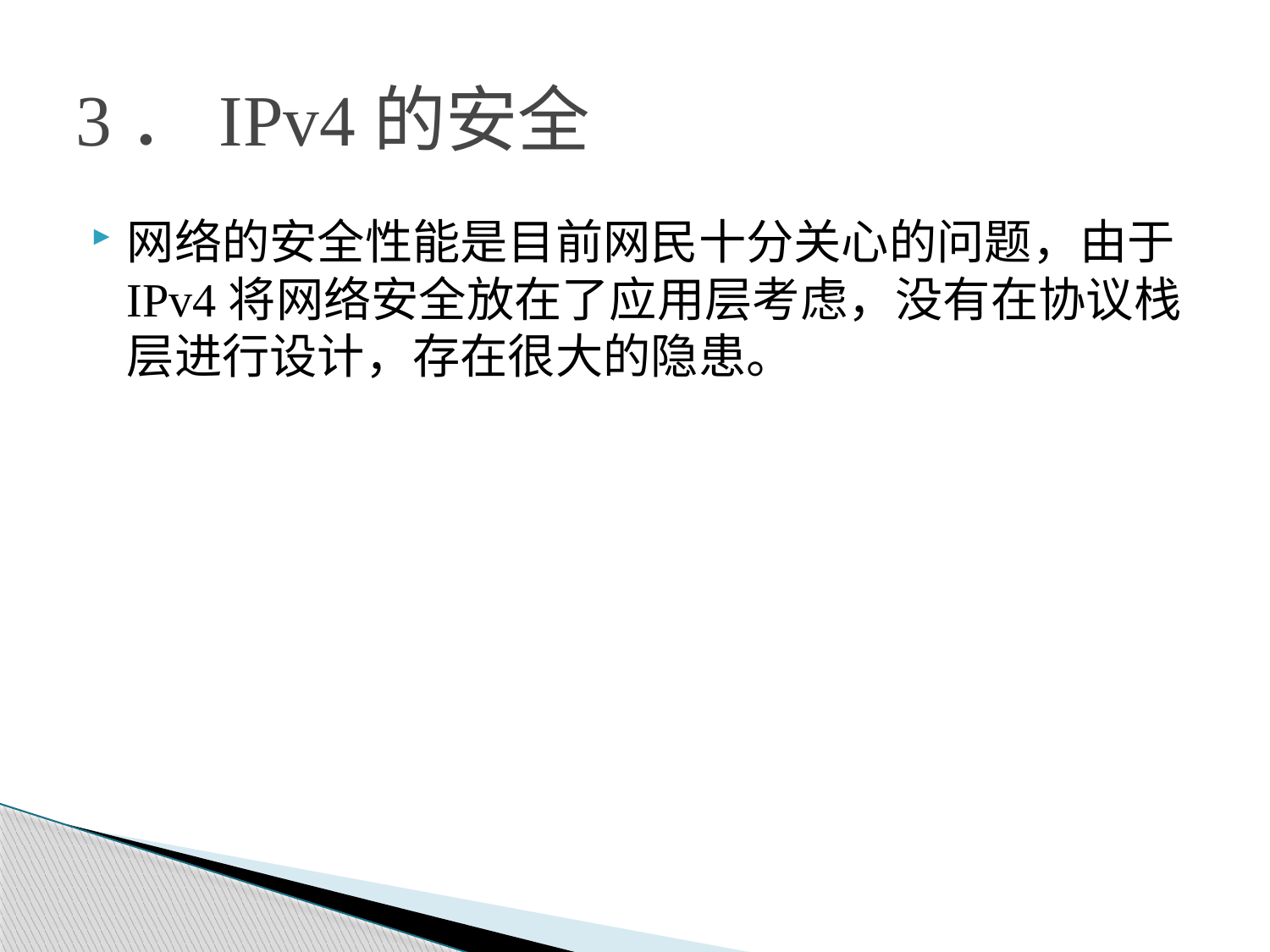

# 3．IPv4的安全
网络的安全性能是目前网民十分关心的问题，由于IPv4将网络安全放在了应用层考虑，没有在协议栈层进行设计，存在很大的隐患。